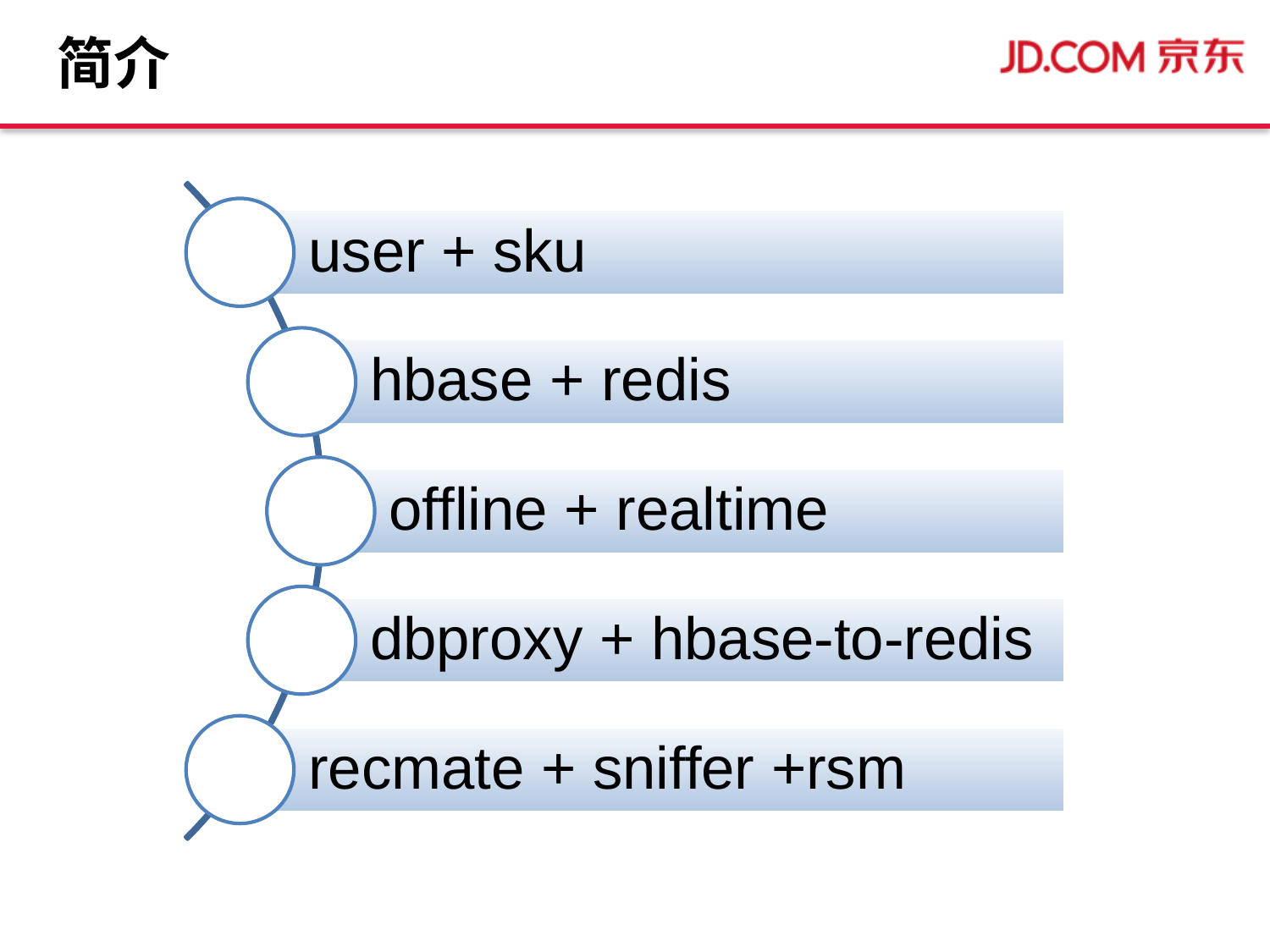

# 简介
user + sku
hbase + redis
offline + realtime
dbproxy + hbase-to-redis
recmate + sniffer +rsm